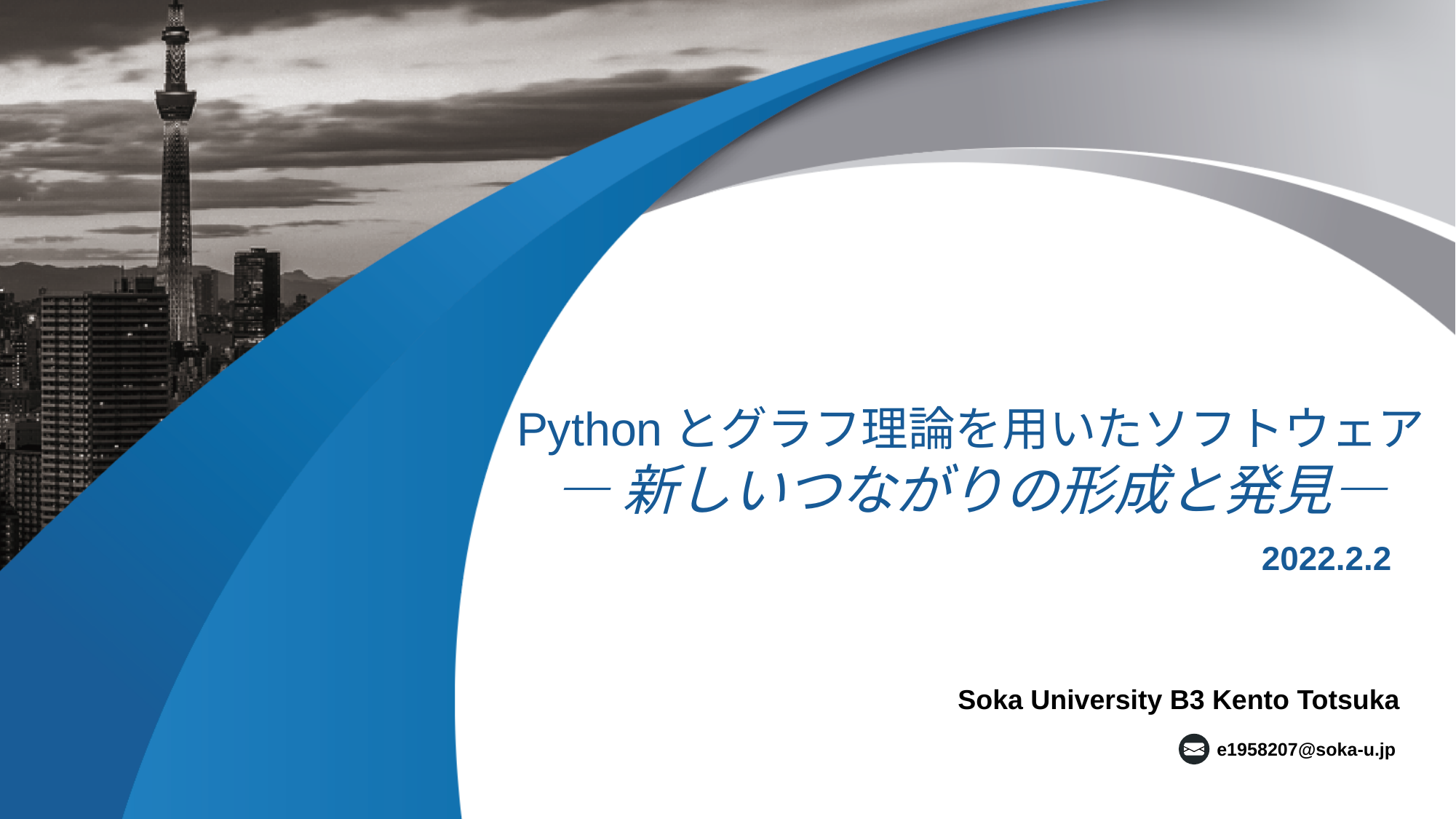

Pythonとグラフ理論を用いたソフトウェア
―新しいつながりの形成と発見―
2022.2.2
Soka University B3 Kento Totsuka
e1958207@soka-u.jp

XX University